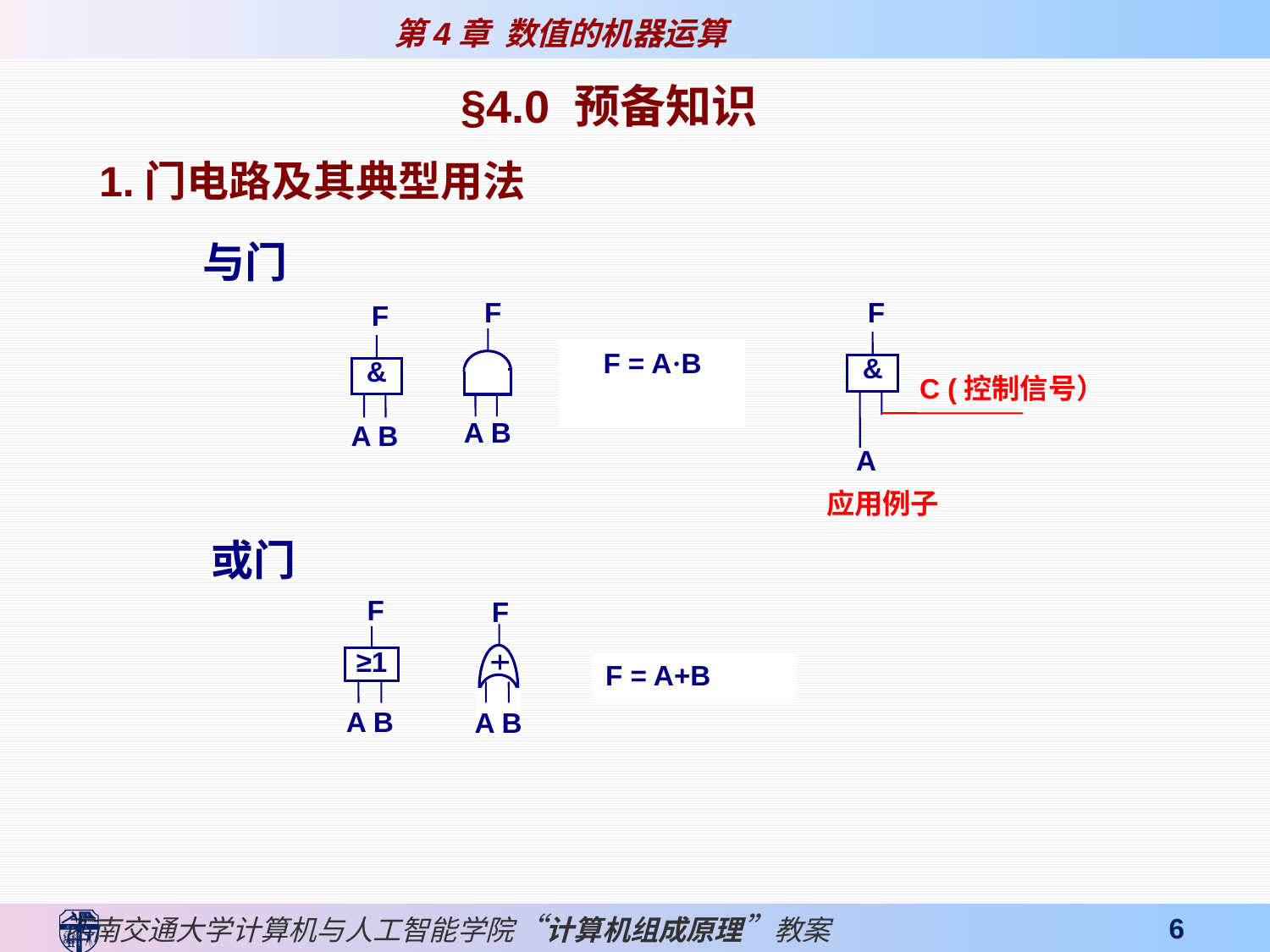

§4.0 预备知识
    1.门电路及其典型用法
与门
F

&

C (控制信号）

A
应用例子
F

A B
F

&

A B
F = A·B

或门
F

≥1
A B
F

A B
F = A+B